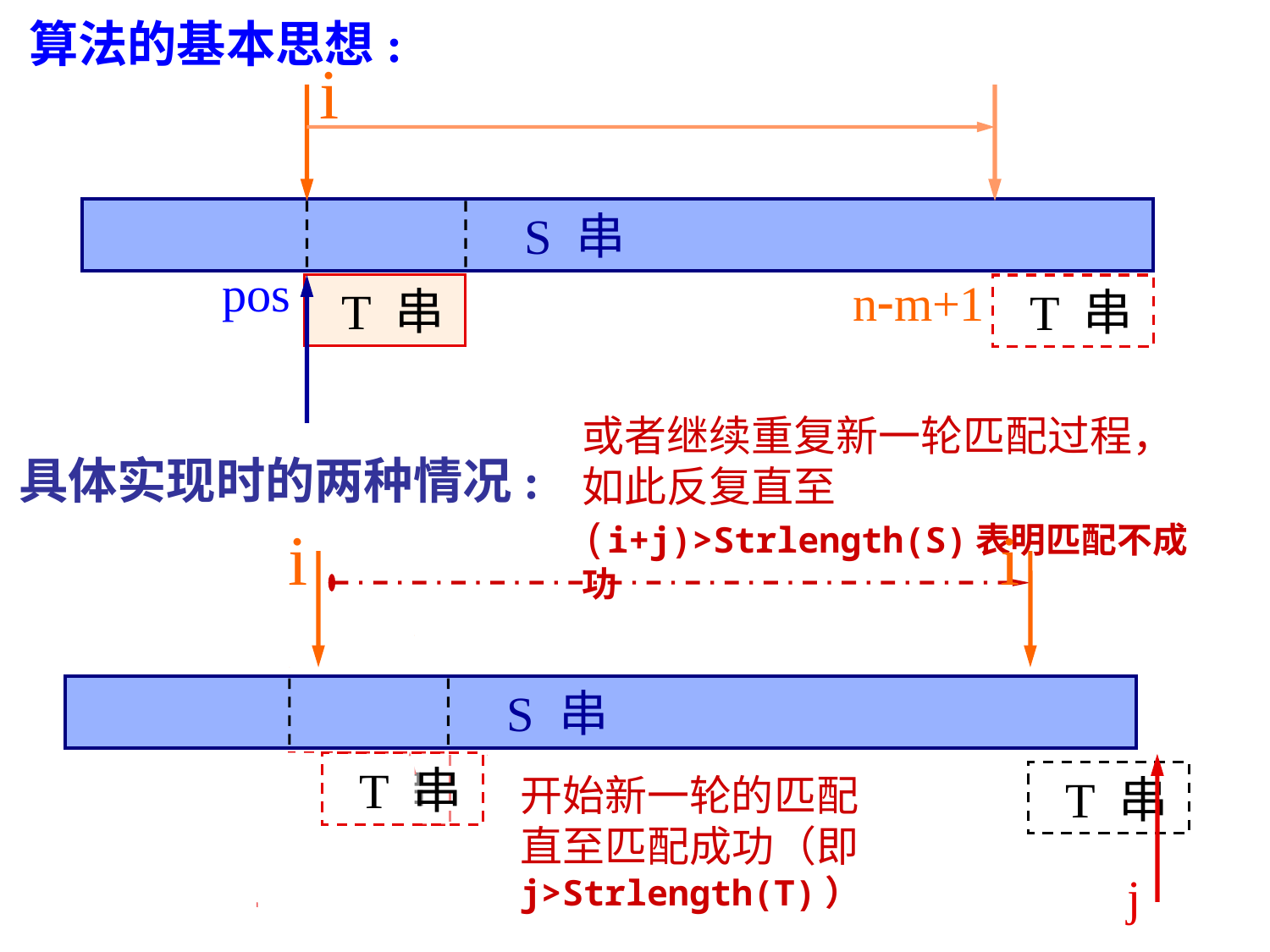

算法的基本思想:
i

                                   S 串

pos
n−m+1
  T 串

  T 串
或者继续重复新一轮匹配过程，如此反复直至 (i+j)>Strlength(S)表明匹配不成功
具体实现时的两种情况:
比较不等，i增1，j回退至T串的起始位置
i

i

i

j

j

                                   S 串

  T 串
  T 串

j

j

j
  T 串
开始新一轮的匹配直至匹配成功（即 j>Strlength(T)）